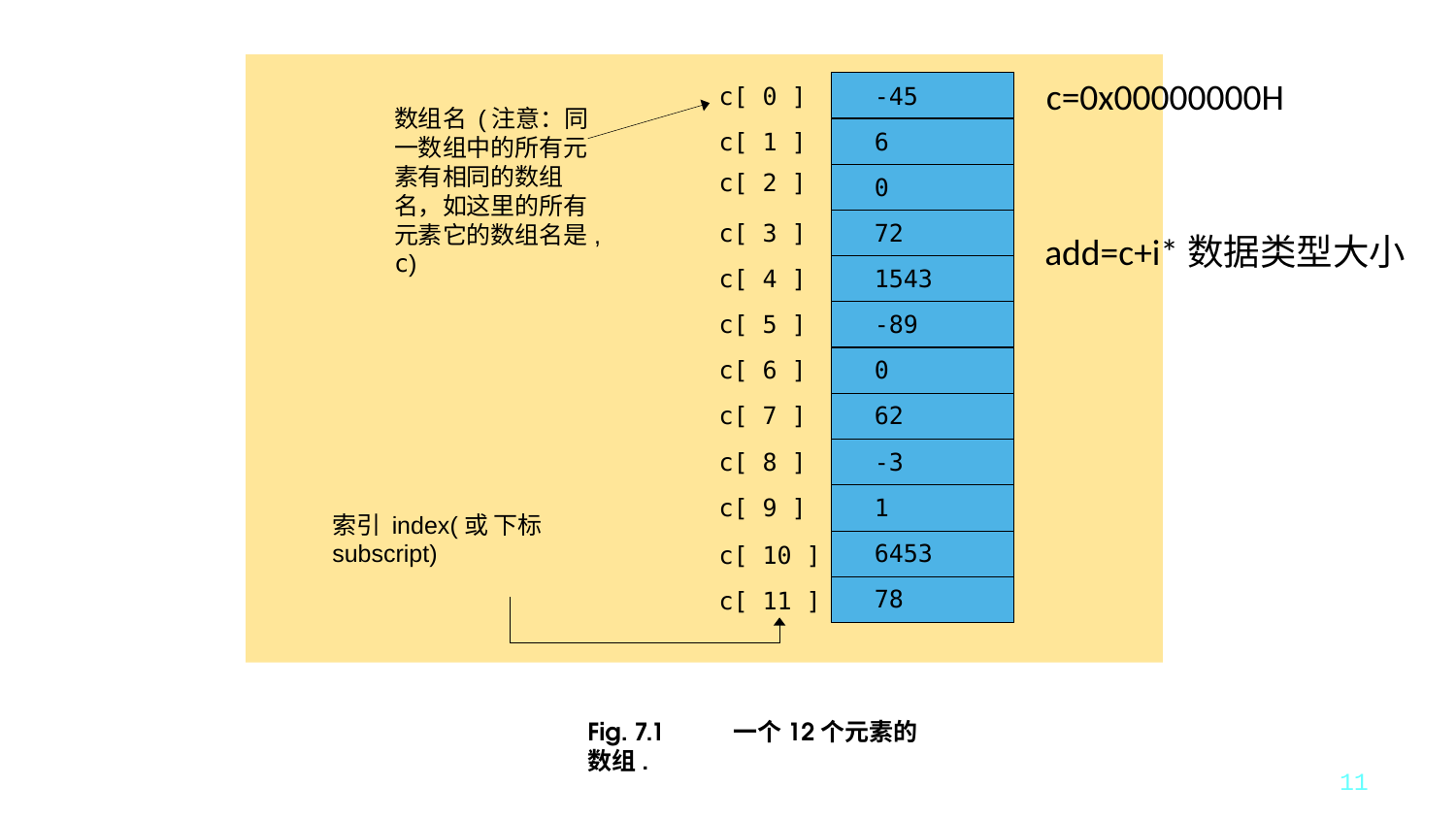

c[ 0 ]
-45
6
0
72
1543
-89
0
62
-3
1
6453
78
数组名 (注意：同一数组中的所有元素有相同的数组名，如这里的所有元素它的数组名是, c)

c[ 1 ]

c[ 2 ]

c[ 3 ]

c[ 4 ]

c[ 5 ]

c[ 6 ]

c[ 7 ]

c[ 8 ]

c[ 9 ]
索引 index(或 下标subscript)

c[ 10 ]

c[ 11 ]

Fig. 7.1	一个12个元素的数组.
c=0x00000000H
add=c+i*数据类型大小
11